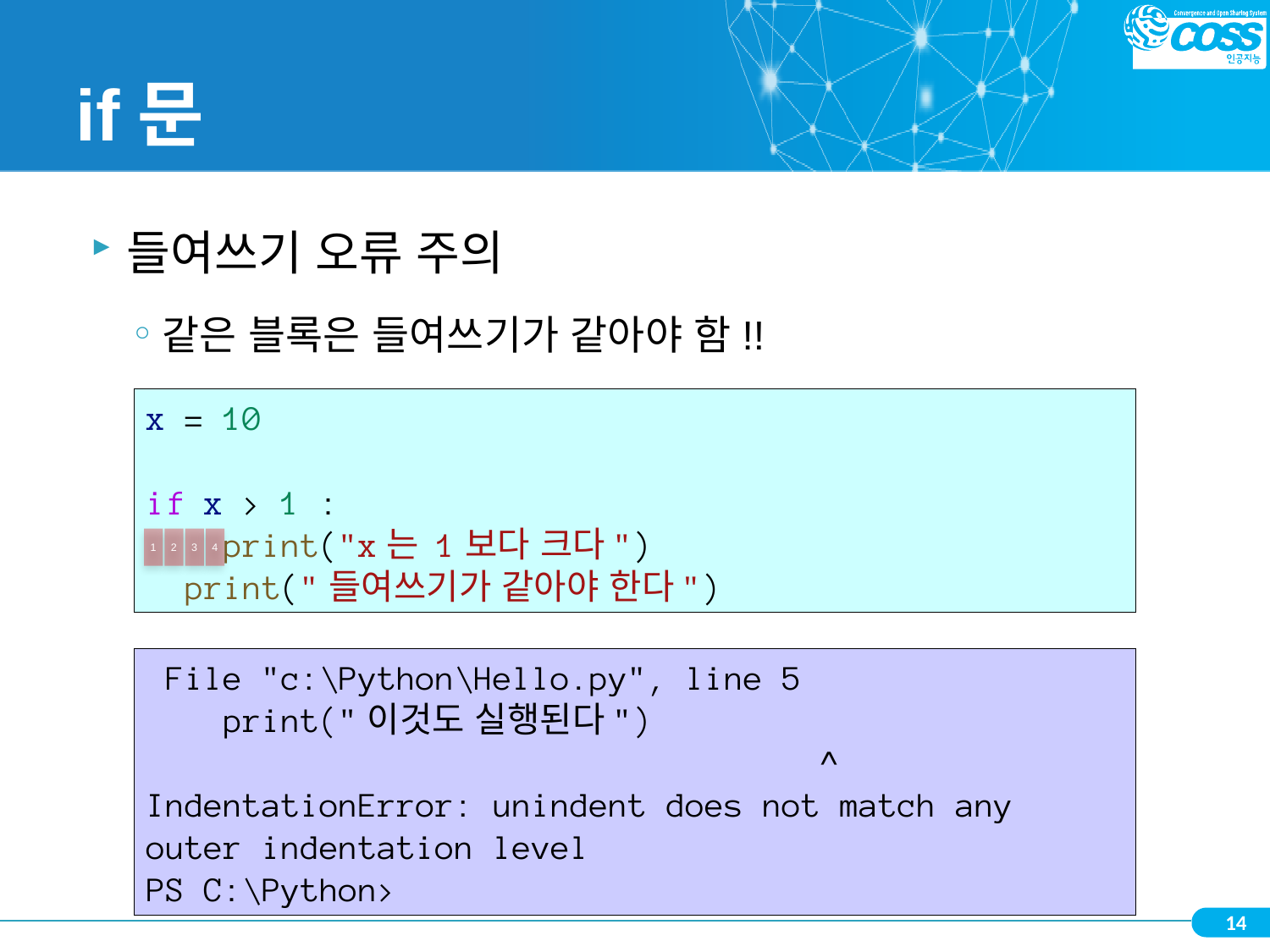

# if문
들여쓰기 오류 주의
같은 블록은 들여쓰기가 같아야 함!!
x = 10
if x > 1 :
    print("x는 1보다 크다")
  print("들여쓰기가 같아야 한다")
1
2
3
4
 File "c:\Python\Hello.py", line 5
    print("이것도 실행된다")
                                   ^
IndentationError: unindent does not match any outer indentation level
PS C:\Python>